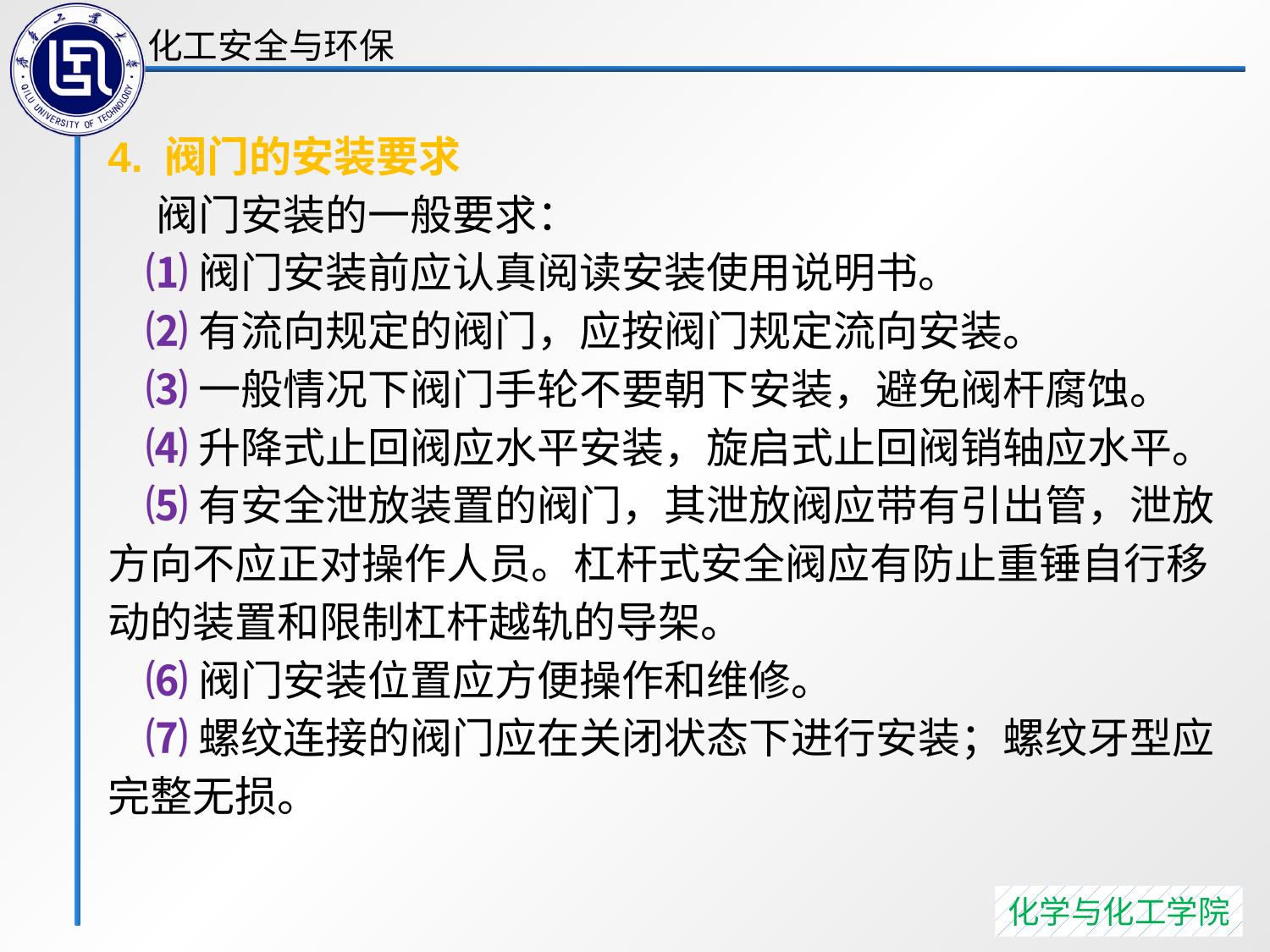

4. 阀门的安装要求
    阀门安装的一般要求：
    ⑴阀门安装前应认真阅读安装使用说明书。
    ⑵有流向规定的阀门，应按阀门规定流向安装。
    ⑶一般情况下阀门手轮不要朝下安装，避免阀杆腐蚀。
    ⑷升降式止回阀应水平安装，旋启式止回阀销轴应水平。
    ⑸有安全泄放装置的阀门，其泄放阀应带有引出管，泄放方向不应正对操作人员。杠杆式安全阀应有防止重锤自行移动的装置和限制杠杆越轨的导架。
    ⑹阀门安装位置应方便操作和维修。
    ⑺螺纹连接的阀门应在关闭状态下进行安装；螺纹牙型应完整无损。